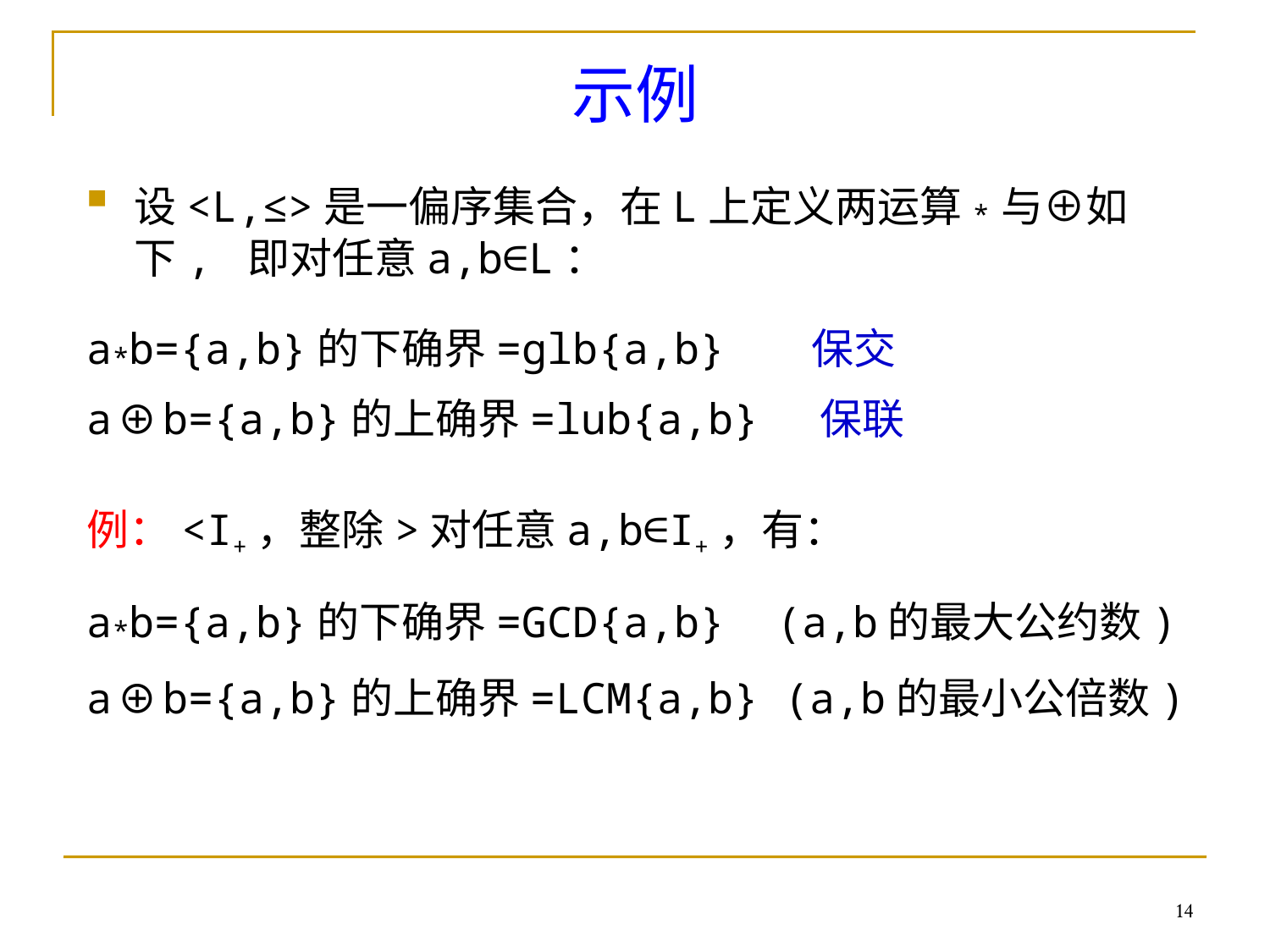

示例
设<L,≤>是一偏序集合，在L上定义两运算*与⊕如下, 即对任意a,b∈L：
a*b={a,b}的下确界=glb{a,b}   保交
a⊕b={a,b}的上确界=lub{a,b}  保联
例：<I+，整除>对任意a,b∈I+，有：
a*b={a,b}的下确界=GCD{a,b}  (a,b的最大公约数)
a⊕b={a,b}的上确界=LCM{a,b} (a,b的最小公倍数)
14